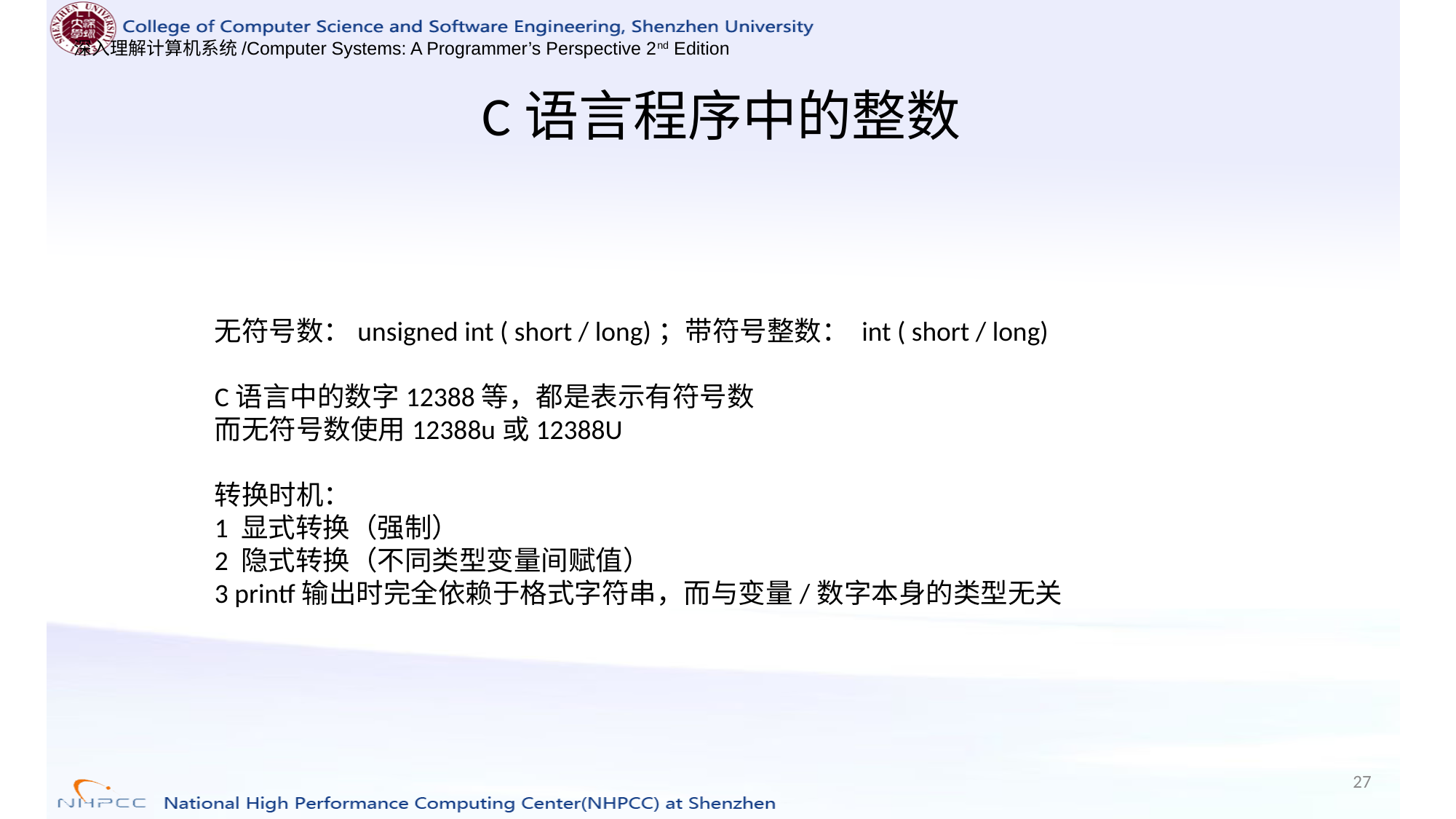

C语言程序中的整数
无符号数：unsigned int ( short / long)；带符号整数： int ( short / long)

C语言中的数字12388等，都是表示有符号数
而无符号数使用12388u或12388U

转换时机：
1 显式转换（强制）
2 隐式转换（不同类型变量间赋值）
3 printf输出时完全依赖于格式字符串，而与变量/数字本身的类型无关

27